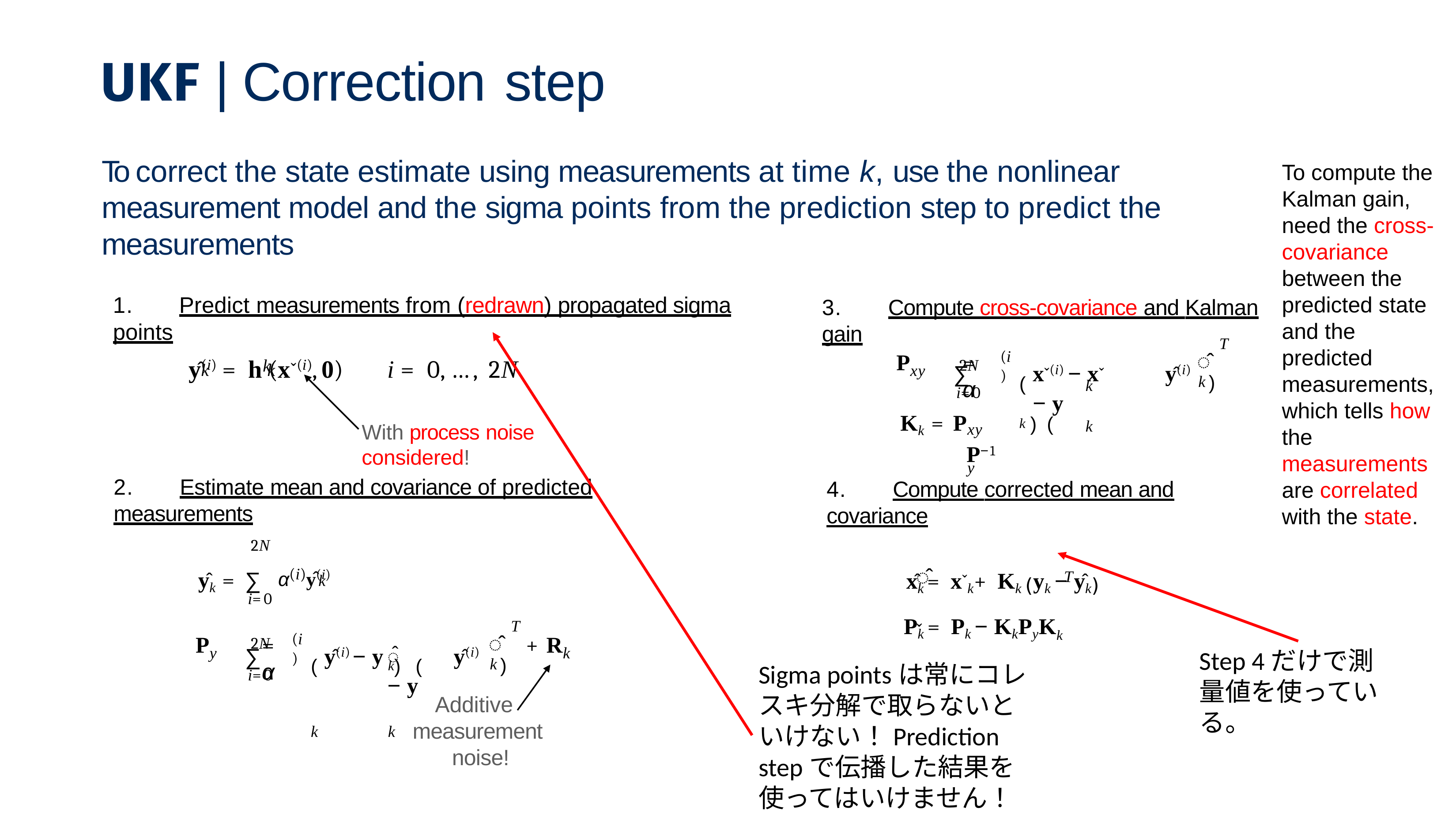

# UKF | Correction step
To correct the state estimate using measurements at time k, use the nonlinear  measurement model and the sigma points from the prediction step to predict the  measurements
To compute the Kalman gain, need the cross-covariance between the predicted state and the predicted measurements, which tells how the measurements are correlated with the state.
3.	Compute cross-covariance and Kalman gain
2N
1.	Predict measurements from (redrawn) propagated sigma points
T
ŷ(i)  = h (xˇ(i), 0)	i = 0, …, 2N
(i)
̂
P	=	α
xˇ(i)  − xˇ	ŷ(i) − y
k)
k
(	k	k) (	k
k	k
∑
xy

i=0
Kk = P	P−1
With process noise considered!
xy	y
2.	Estimate mean and covariance of predicted measurements
4.	Compute corrected mean and covariance

x̂k = xˇk + Kk (yk − ŷk)
Pk = Pk − KkPyKk
2N
α(i)ŷ(i)
ŷk =
̂	ˇ
∑
T
k
i=0  2N
T
(i)
̂
P	=	α
ŷ(i) − y
̂	ŷ(i) − y
+ R
k)
(	k
k) (	k
∑
Step 4だけで測量値を使っている。
y
k
Sigma pointsは常にコレスキ分解で取らないといけない！Prediction stepで伝播した結果を使ってはいけません！
i=0

Additive  measurement  noise!